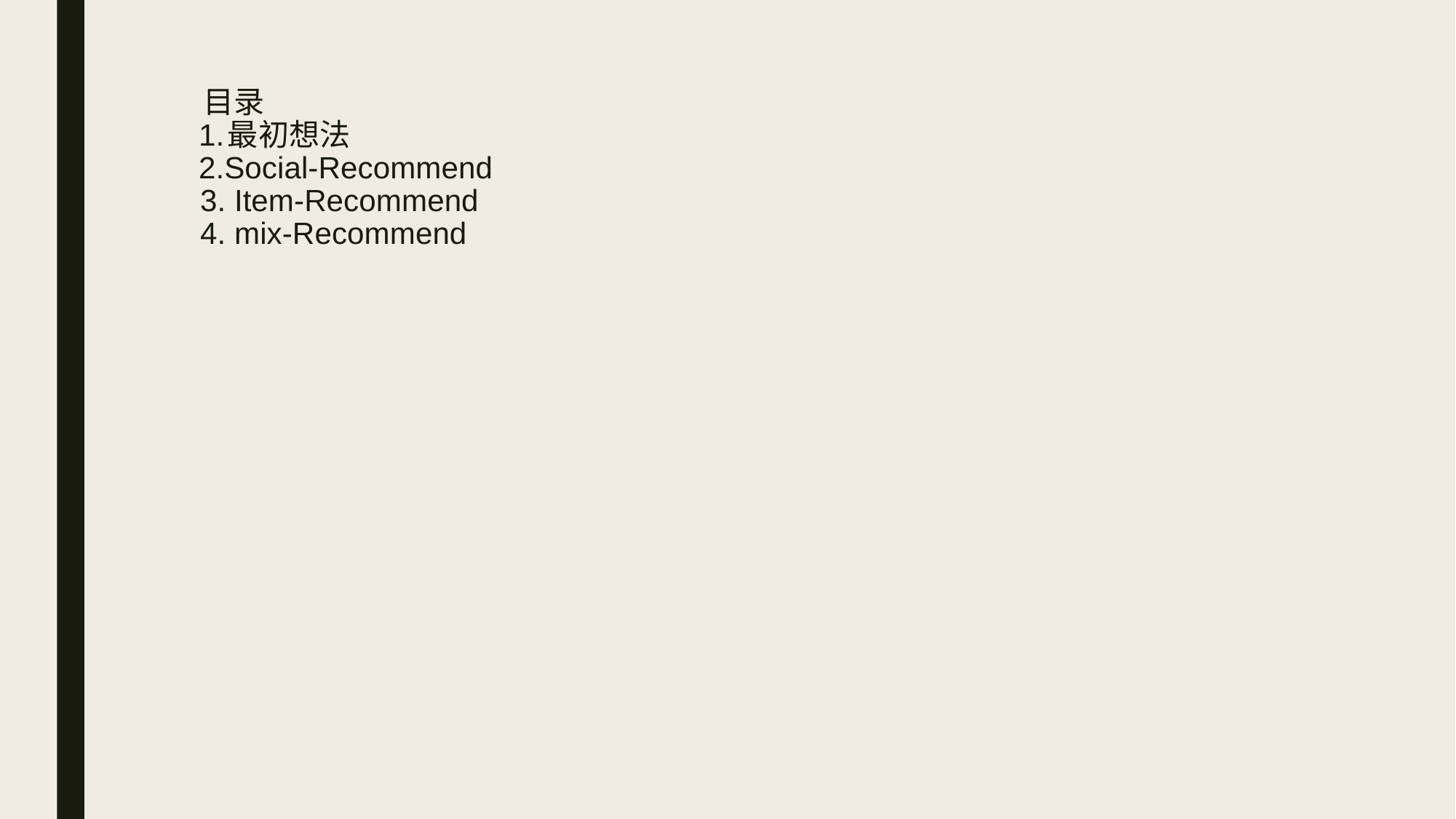

# 目录 1.最初想法 2.Social-Recommend 3. Item-Recommend 4. mix-Recommend